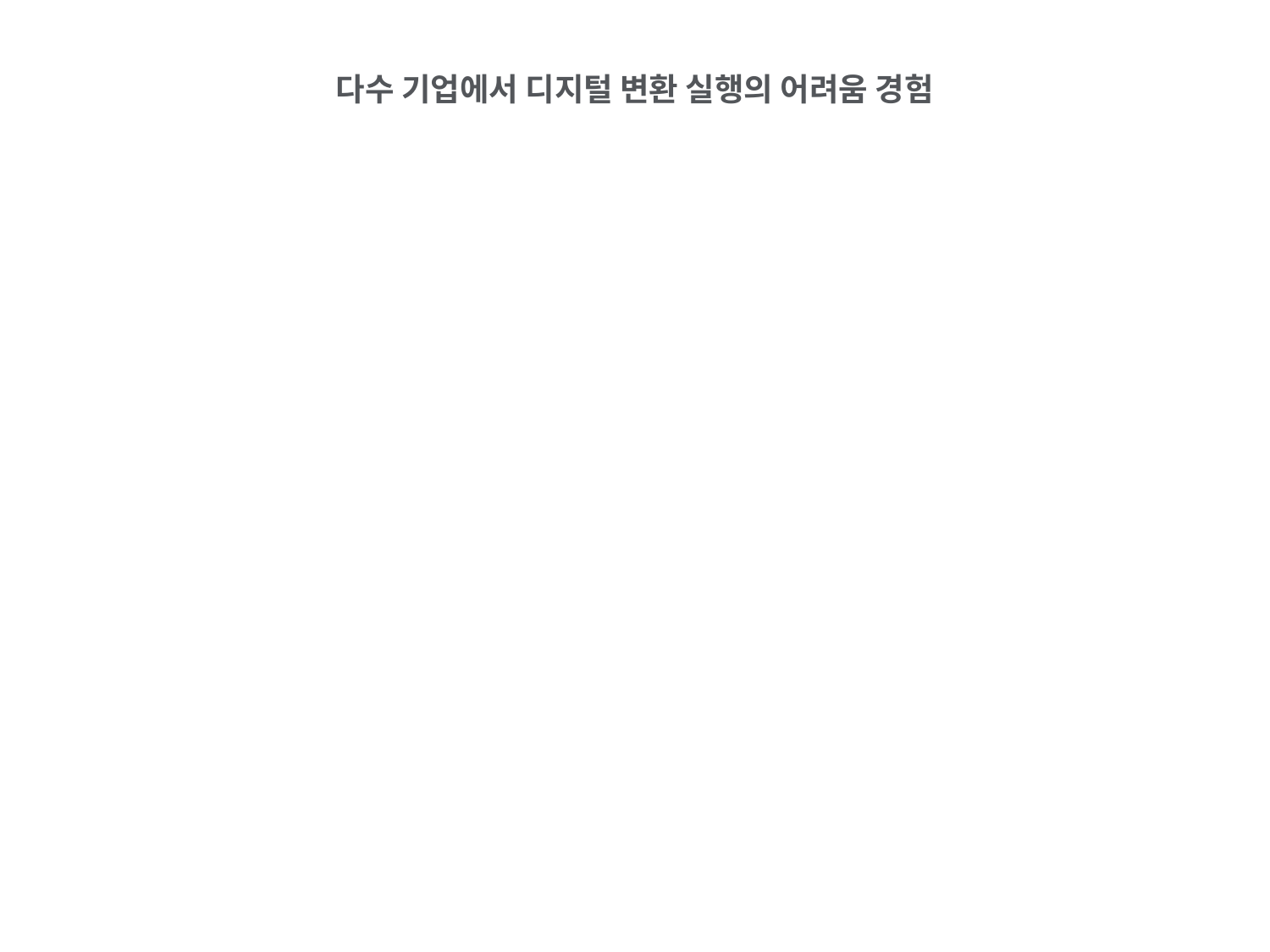

다수 기업에서 디지털 변환 실행의 어려움 경험